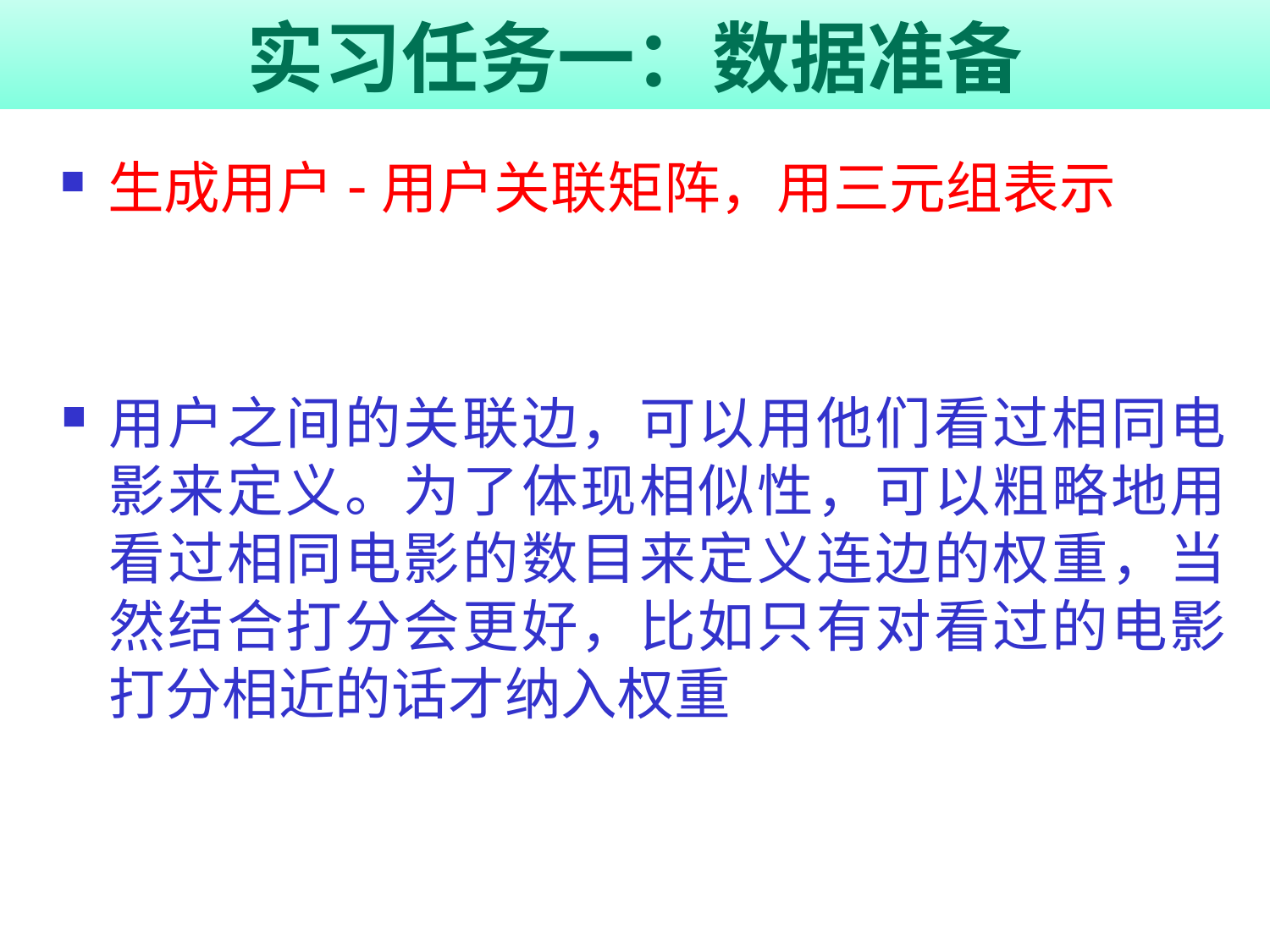

# 实习任务一：数据准备
生成用户-用户关联矩阵，用三元组表示
用户之间的关联边，可以用他们看过相同电影来定义。为了体现相似性，可以粗略地用看过相同电影的数目来定义连边的权重，当然结合打分会更好，比如只有对看过的电影打分相近的话才纳入权重